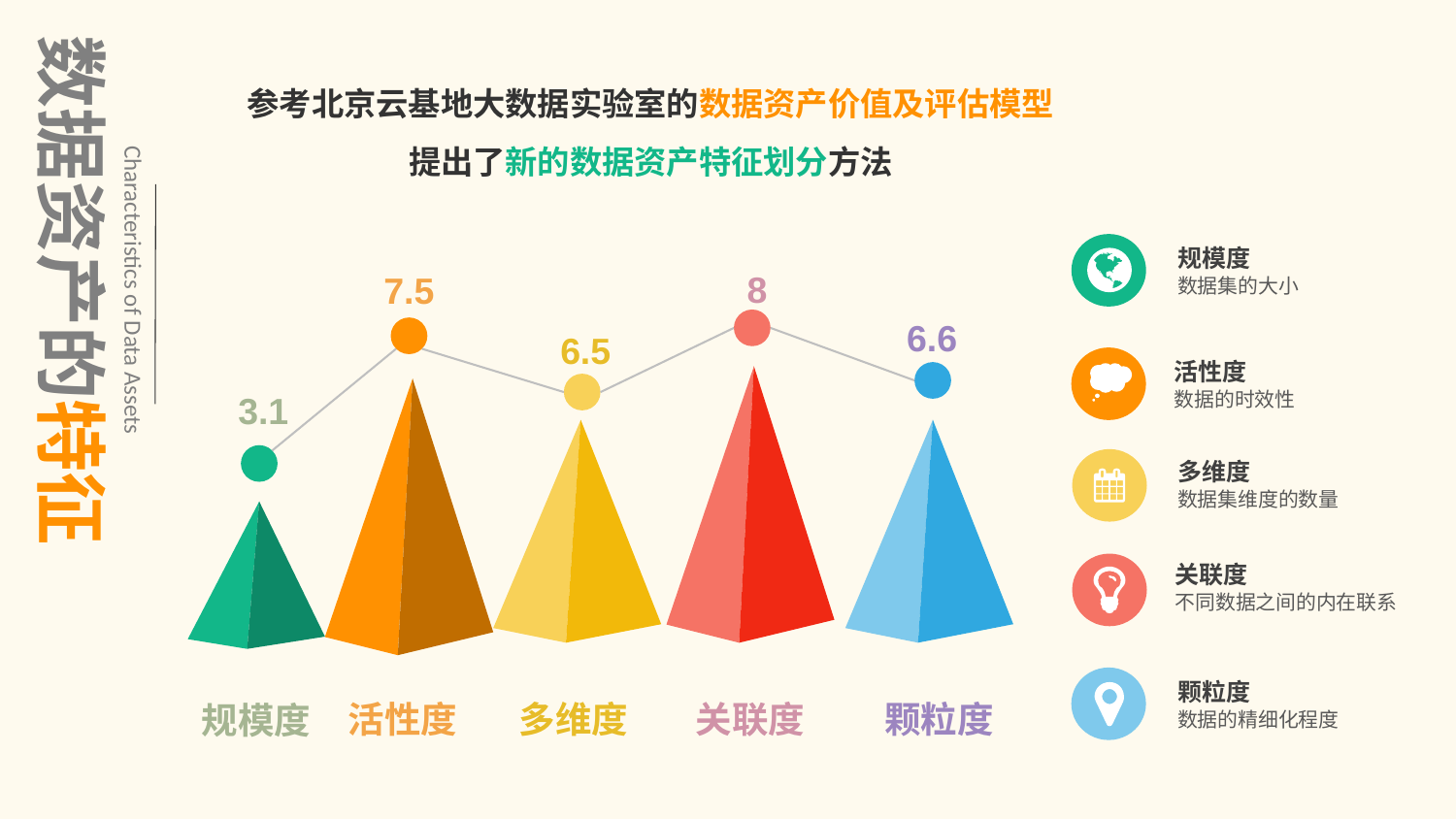

参考北京云基地大数据实验室的数据资产价值及评估模型提出了新的数据资产特征划分方法
数据资产的特征
Characteristics of Data Assets

规模度
数据集的大小

活性度
数据的时效性

多维度
数据集维度的数量

关联度
不同数据之间的内在联系

颗粒度
数据的精细化程度
8
7.5

6.6

6.5

3.1

颗粒度
活性度
关联度
多维度
规模度